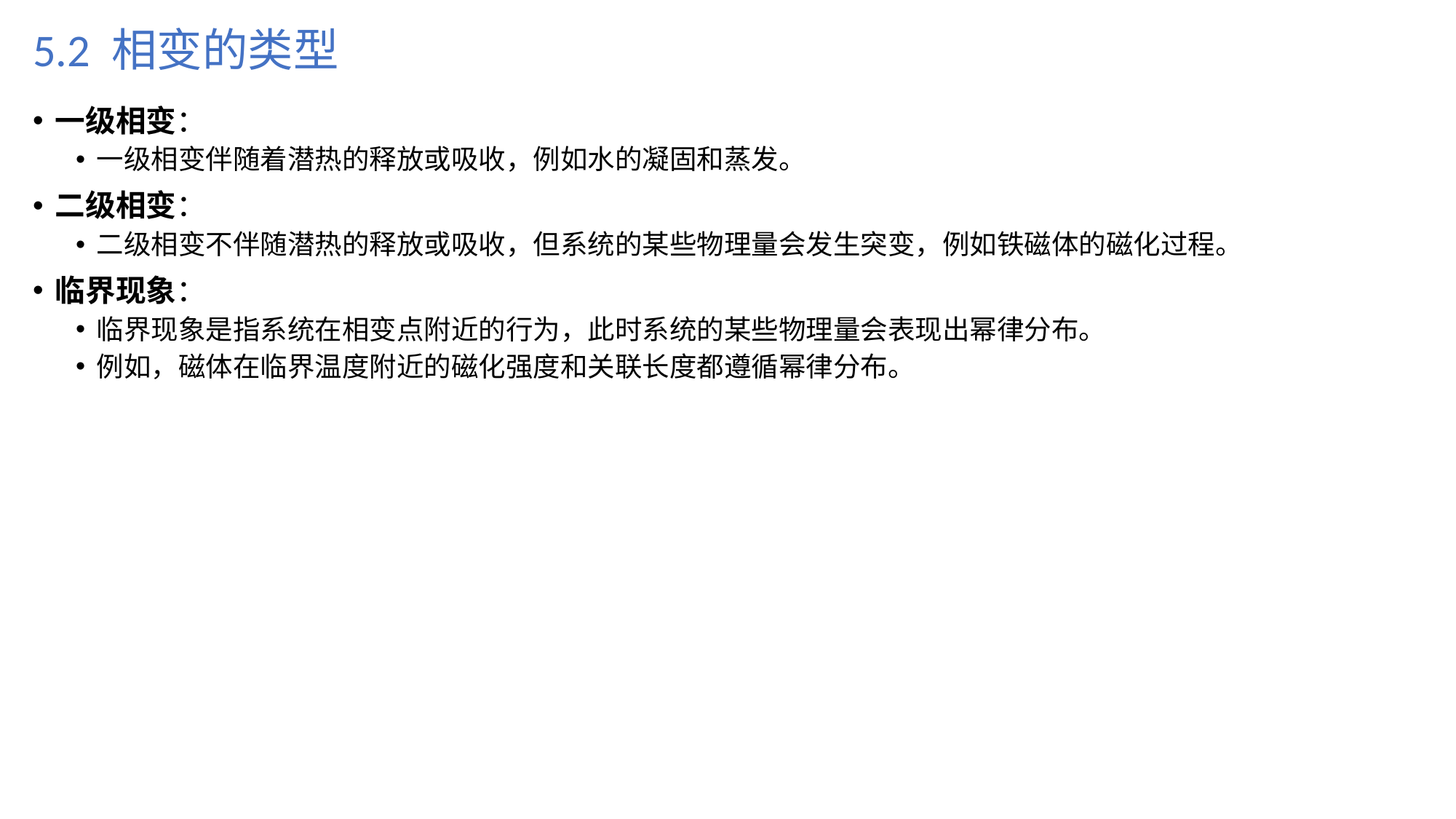

# 5.2 相变的类型
一级相变：
一级相变伴随着潜热的释放或吸收，例如水的凝固和蒸发。
二级相变：
二级相变不伴随潜热的释放或吸收，但系统的某些物理量会发生突变，例如铁磁体的磁化过程。
临界现象：
临界现象是指系统在相变点附近的行为，此时系统的某些物理量会表现出幂律分布。
例如，磁体在临界温度附近的磁化强度和关联长度都遵循幂律分布。